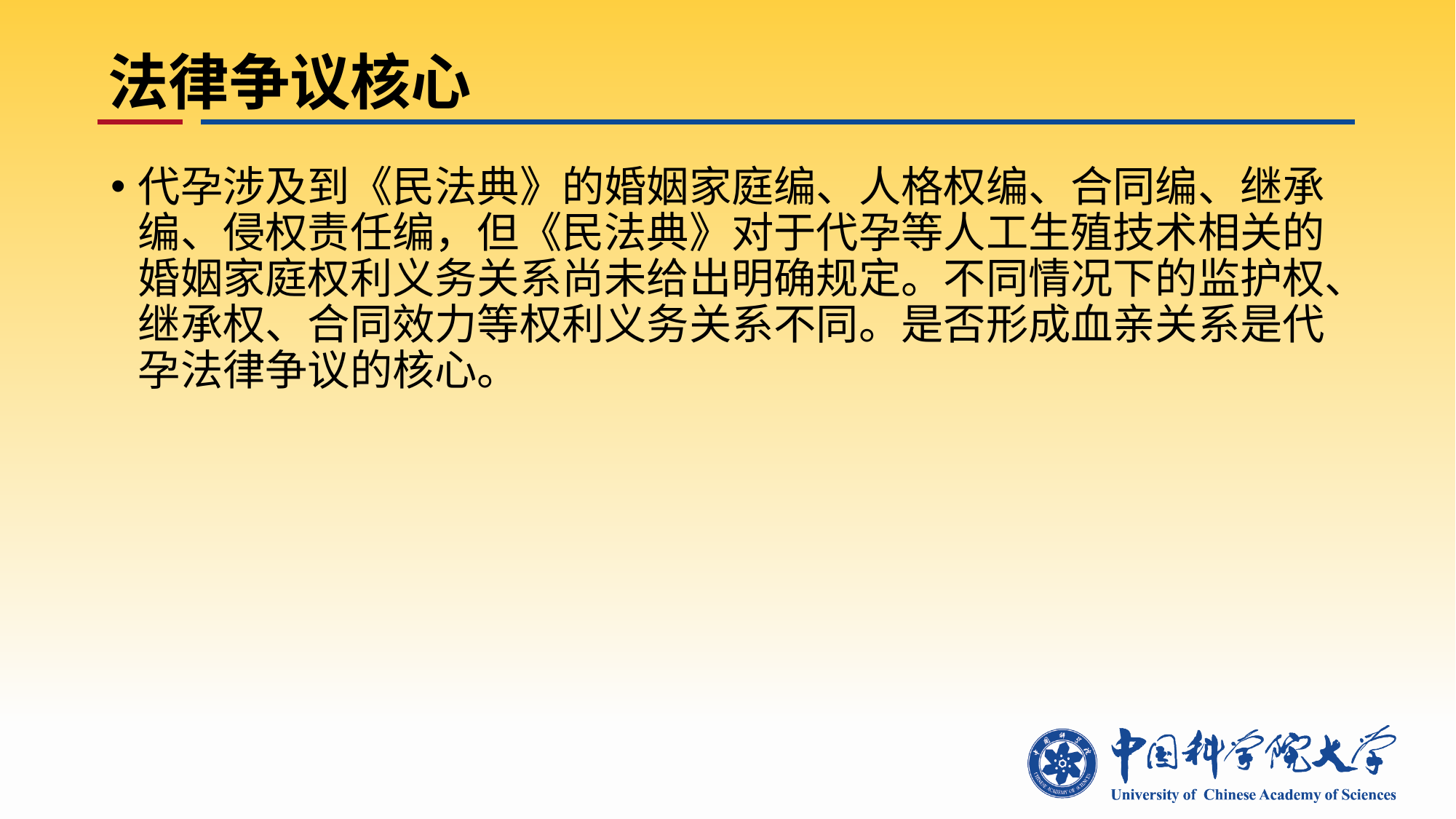

# 法律争议核心
代孕涉及到《民法典》的婚姻家庭编、人格权编、合同编、继承编、侵权责任编，但《民法典》对于代孕等人工生殖技术相关的婚姻家庭权利义务关系尚未给出明确规定。不同情况下的监护权、继承权、合同效力等权利义务关系不同。是否形成血亲关系是代孕法律争议的核心。